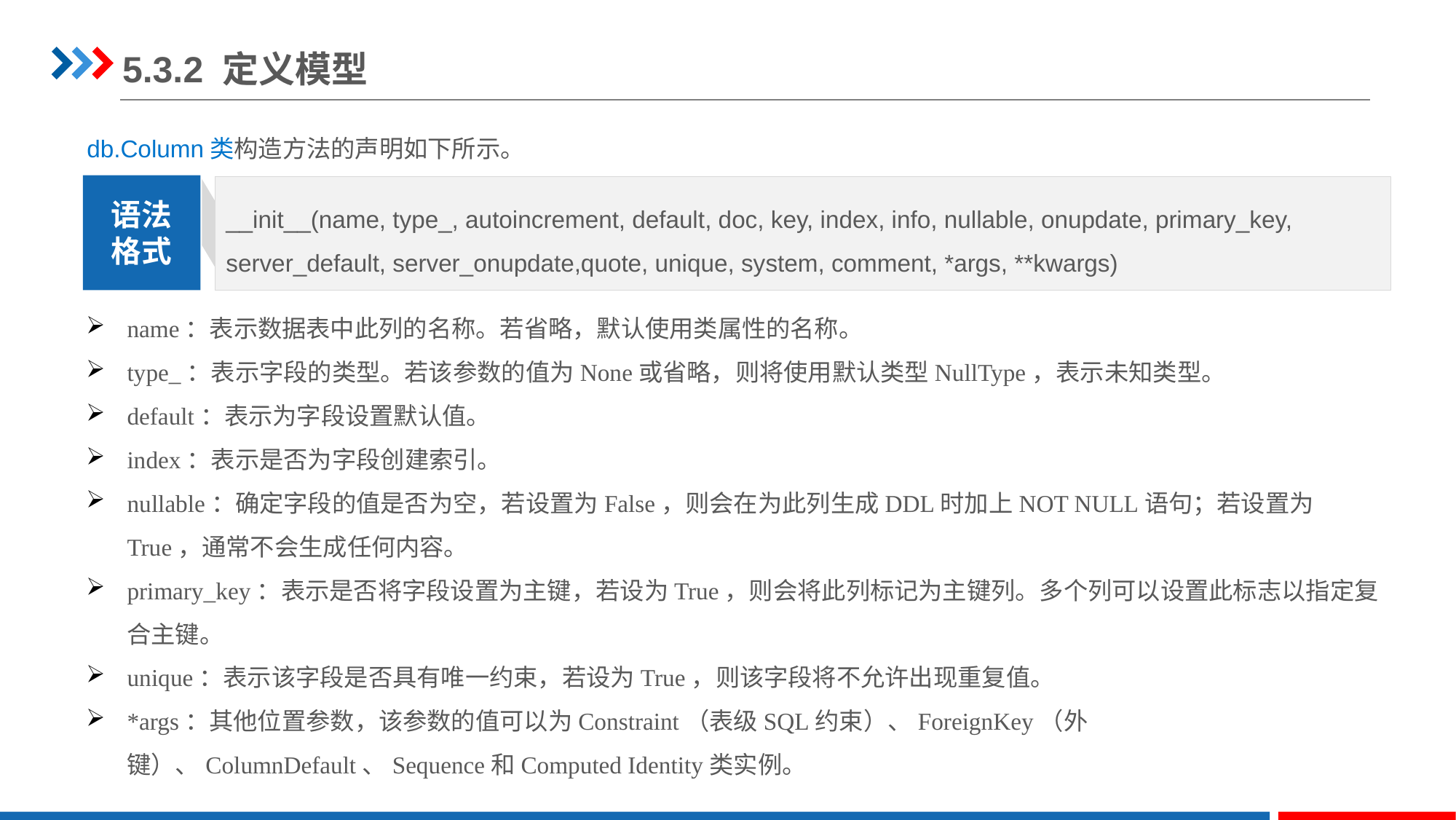

5.3.2 定义模型
db.Column类构造方法的声明如下所示。

__init__(name, type_, autoincrement, default, doc, key, index, info, nullable, onupdate, primary_key, server_default, server_onupdate,quote, unique, system, comment, *args, **kwargs)

语法
格式
name：表示数据表中此列的名称。若省略，默认使用类属性的名称。
type_：表示字段的类型。若该参数的值为None或省略，则将使用默认类型NullType，表示未知类型。
default：表示为字段设置默认值。
index：表示是否为字段创建索引。
nullable：确定字段的值是否为空，若设置为False，则会在为此列生成DDL时加上NOT NULL语句；若设置为True，通常不会生成任何内容。
primary_key：表示是否将字段设置为主键，若设为True，则会将此列标记为主键列。多个列可以设置此标志以指定复合主键。
unique：表示该字段是否具有唯一约束，若设为True，则该字段将不允许出现重复值。
*args：其他位置参数，该参数的值可以为Constraint（表级SQL约束）、ForeignKey（外键）、ColumnDefault、Sequence和Computed Identity类实例。